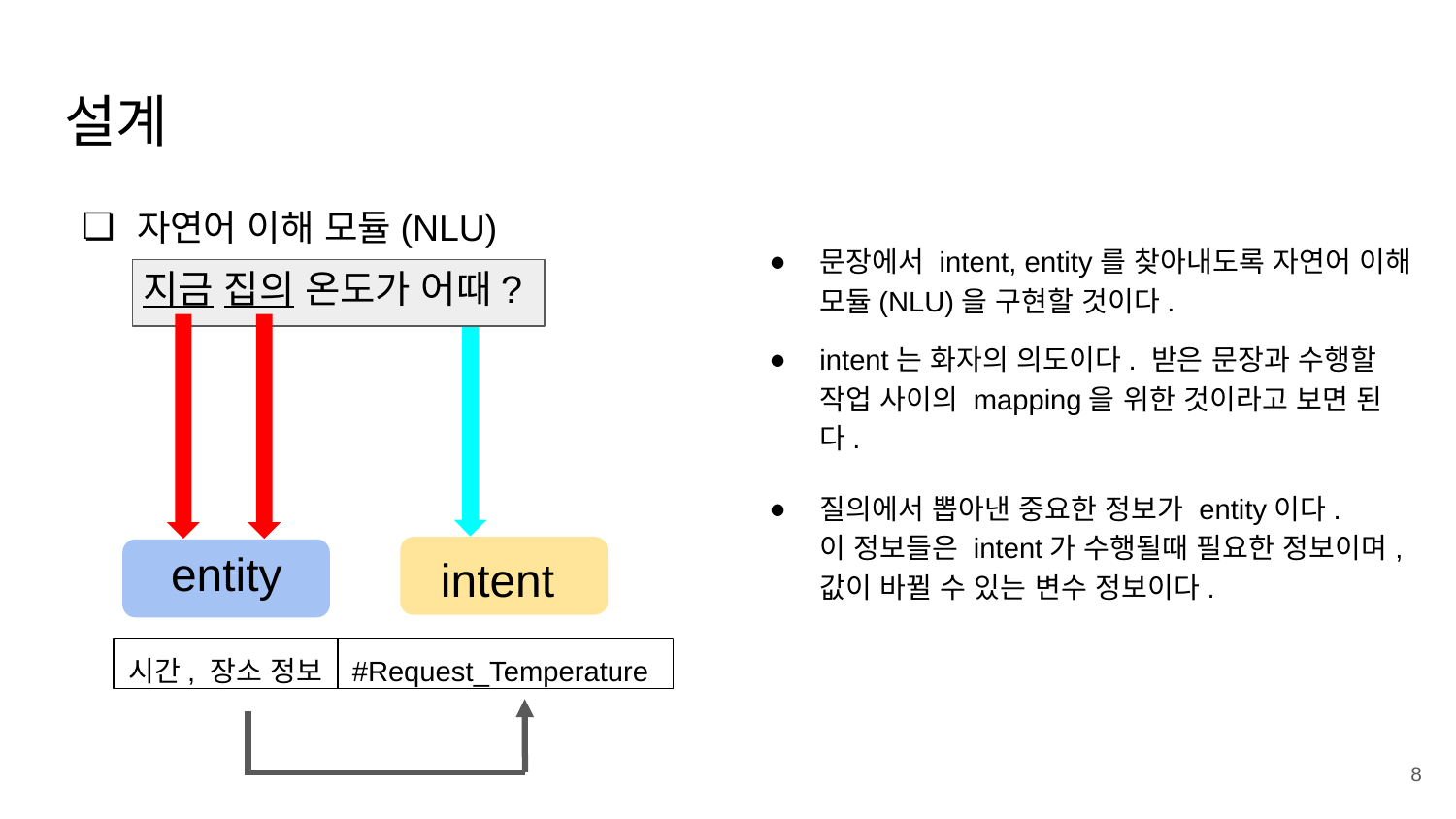

# 설계
자연어 이해 모듈(NLU)
문장에서 intent, entity를 찾아내도록 자연어 이해 모듈(NLU)을 구현할 것이다.
intent는 화자의 의도이다. 받은 문장과 수행할 작업 사이의 mapping을 위한 것이라고 보면 된다.
질의에서 뽑아낸 중요한 정보가 entity이다.      이 정보들은 intent가 수행될때 필요한 정보이며, 값이 바뀔 수 있는 변수 정보이다.
지금 집의 온도가 어때?

entity
intent

#Request_Temperature
시간, 장소 정보
8